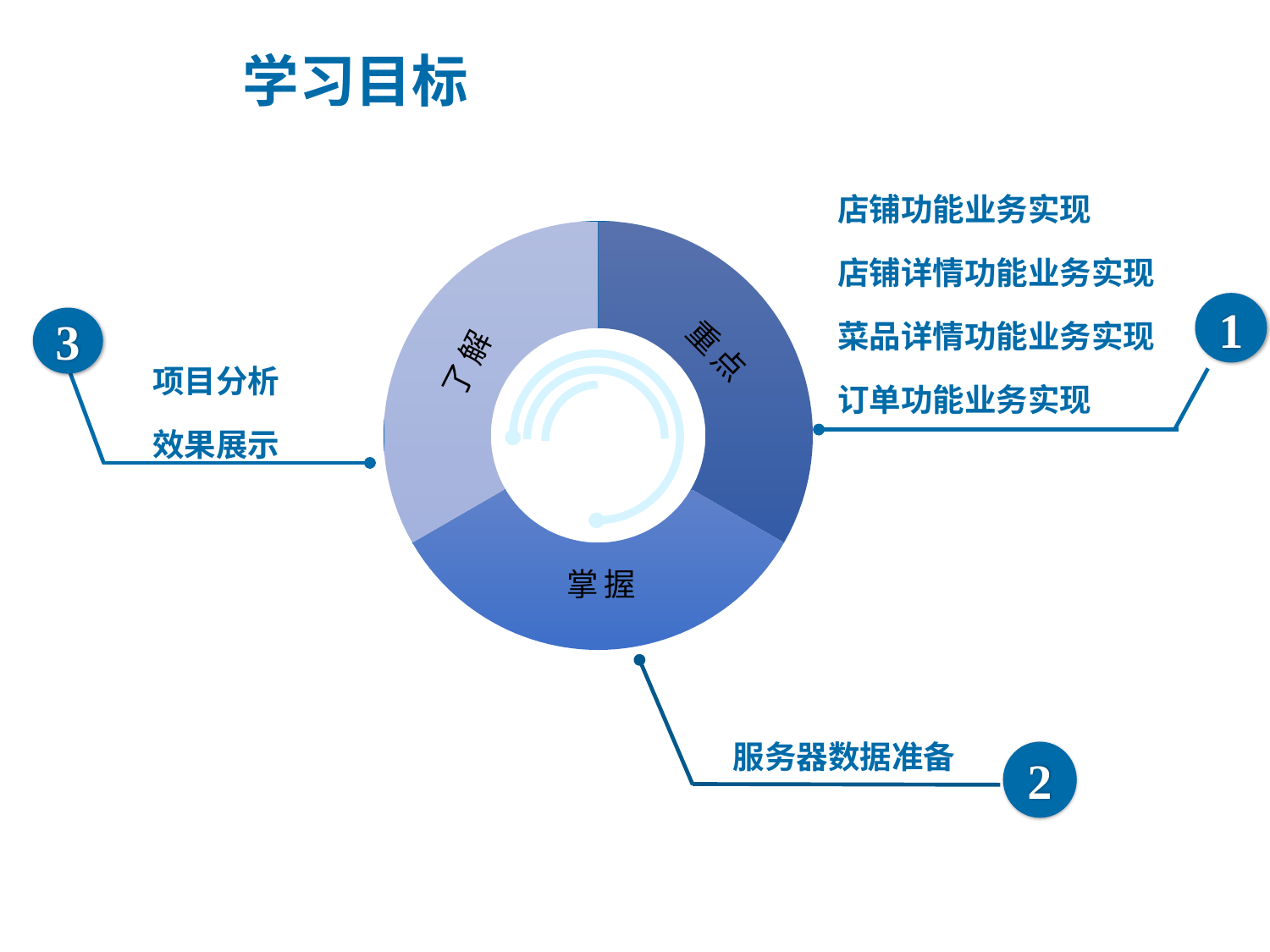

学习目标
店铺功能业务实现
店铺详情功能业务实现
菜品详情功能业务实现
订单功能业务实现
1

### Chart

| Category | 销售额 |
|---|---|
| 掌握知识 | 3.333333333 |
| 理解知识 | 3.333333333 |
| 了解知识 | 3.333333333 |
了解
重点
掌握
项目分析
效果展示
3

2
服务器数据准备